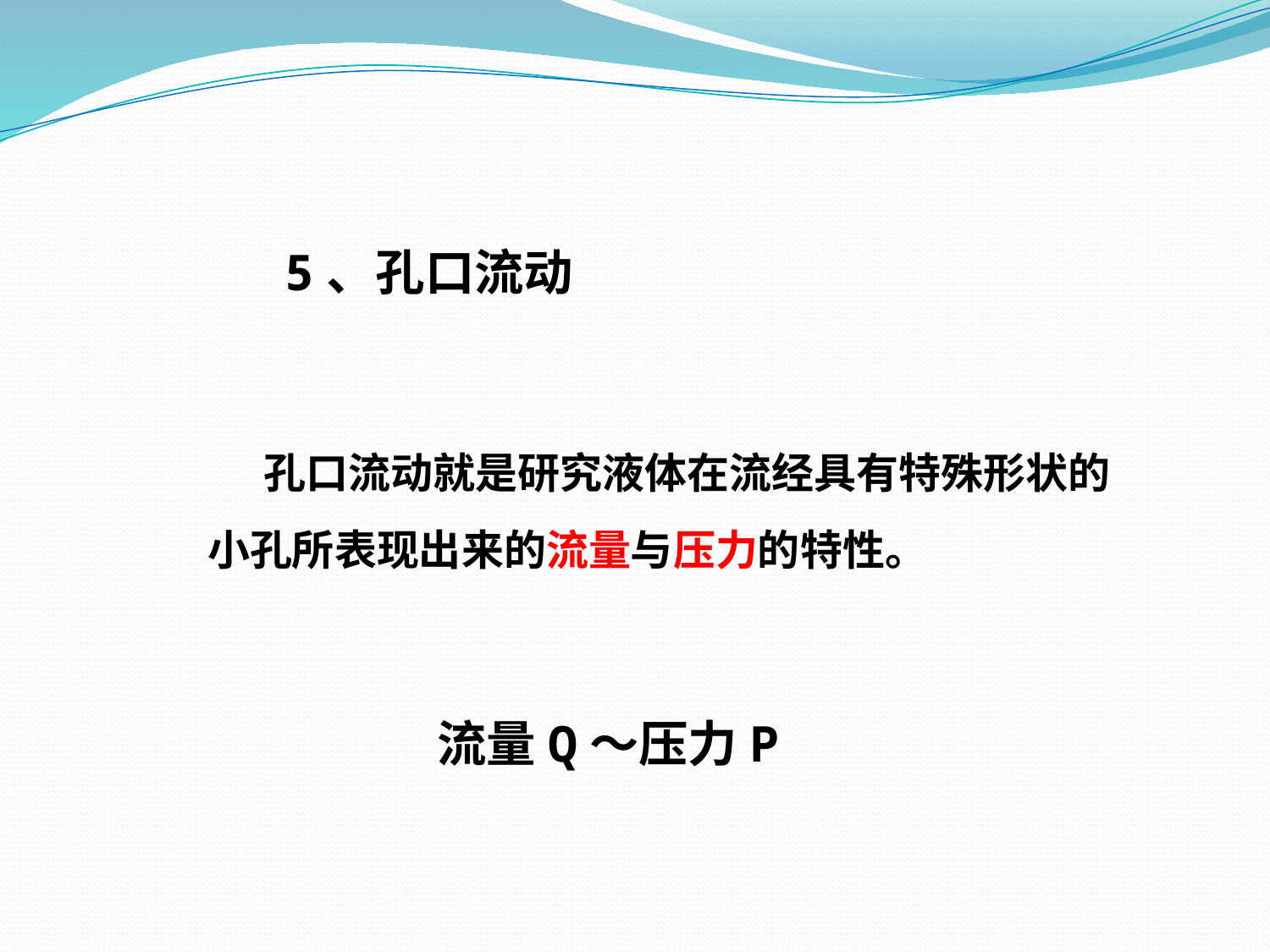

# 5、孔口流动
    孔口流动就是研究液体在流经具有特殊形状的小孔所表现出来的流量与压力的特性。
流量Q～压力P